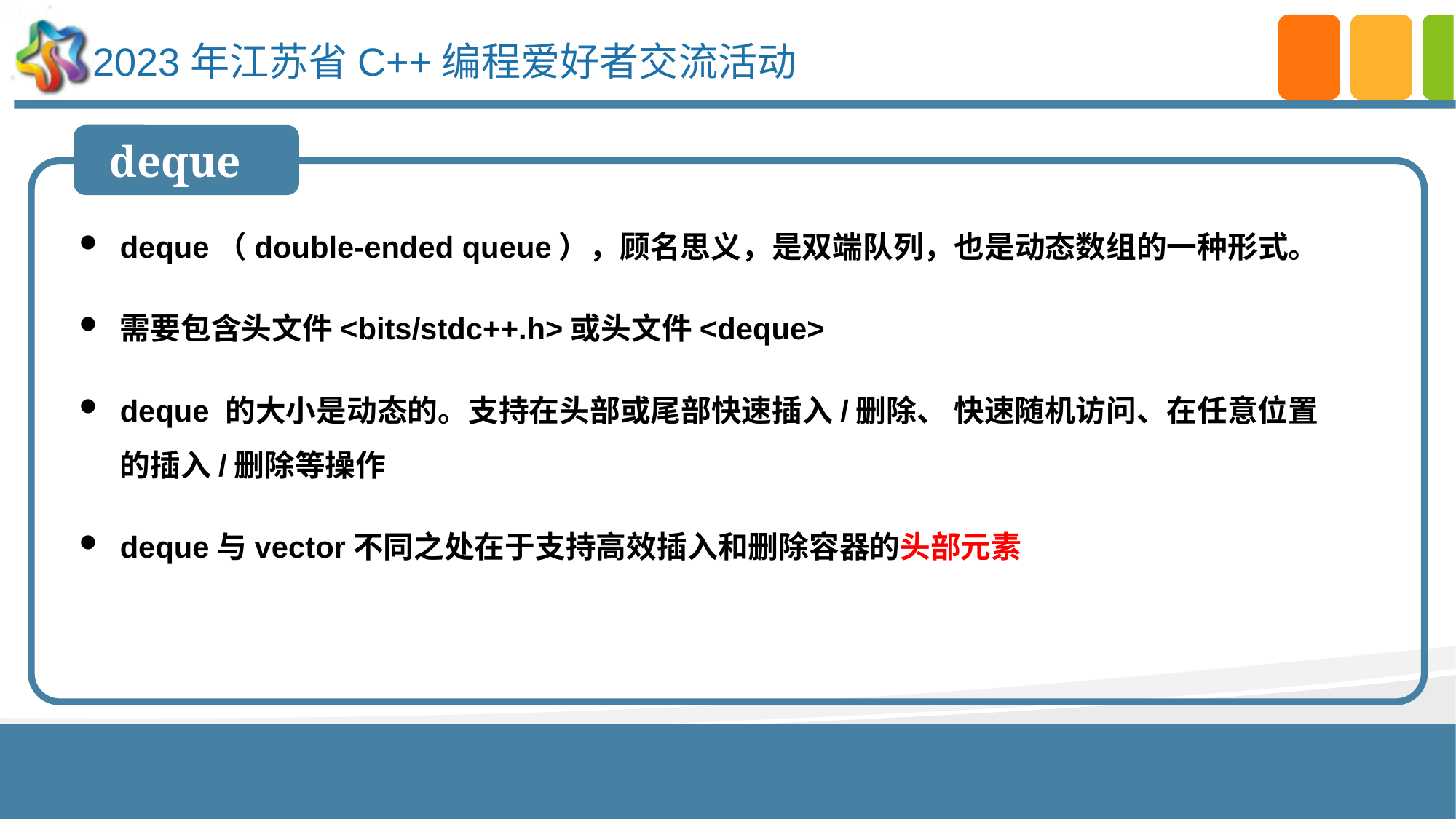

deque
deque（double-ended queue），顾名思义，是双端队列，也是动态数组的一种形式。
需要包含头文件<bits/stdc++.h>或头文件<deque>
deque 的大小是动态的。支持在头部或尾部快速插入/删除、 快速随机访问、在任意位置的插入/删除等操作
deque与vector不同之处在于支持高效插入和删除容器的头部元素